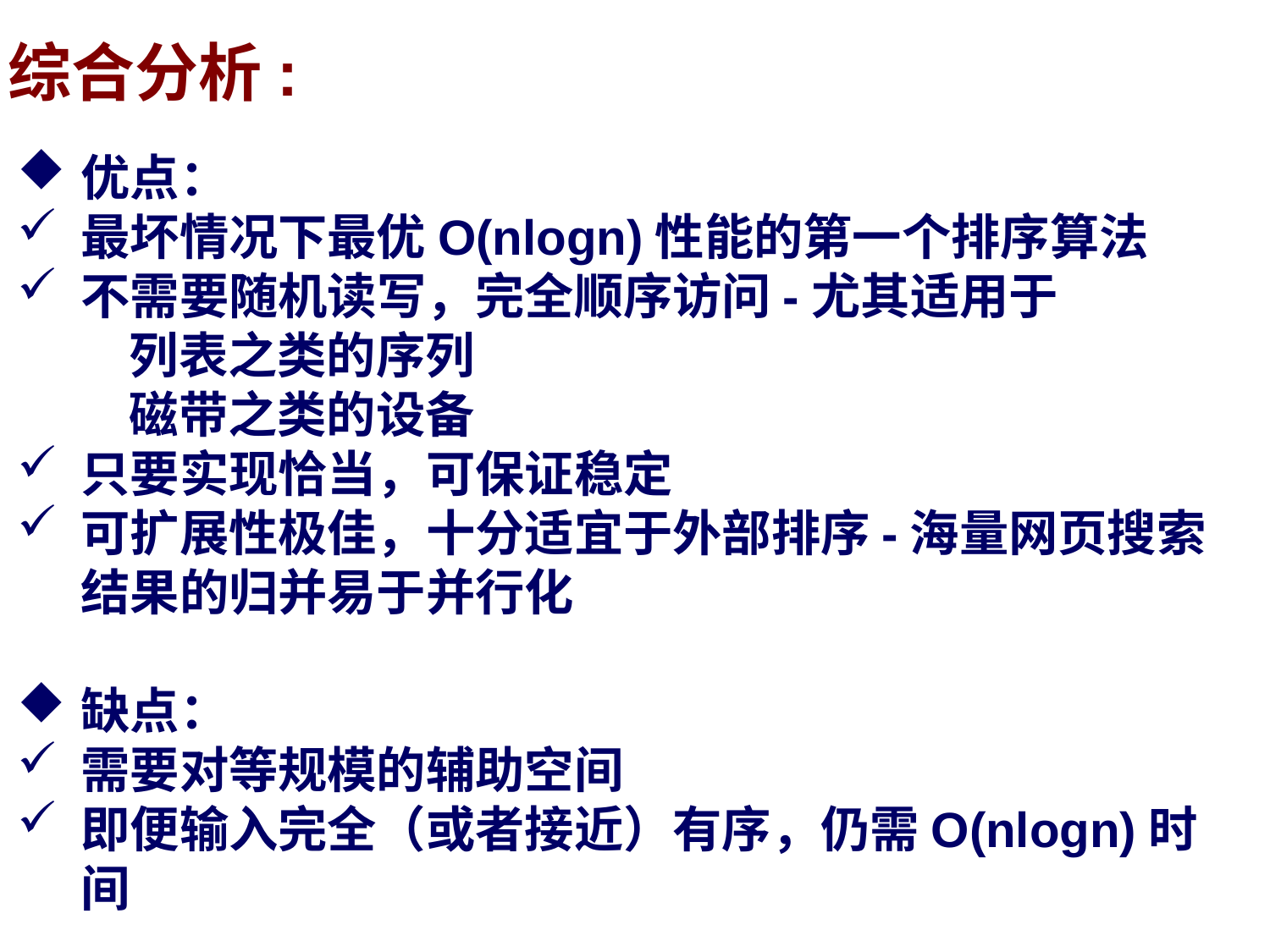

综合分析:
优点：
最坏情况下最优O(nlogn)性能的第一个排序算法
不需要随机读写，完全顺序访问-尤其适用于
列表之类的序列
磁带之类的设备
只要实现恰当，可保证稳定
可扩展性极佳，十分适宜于外部排序-海量网页搜索结果的归并易于并行化

缺点：
需要对等规模的辅助空间
即便输入完全（或者接近）有序，仍需O(nlogn)时间